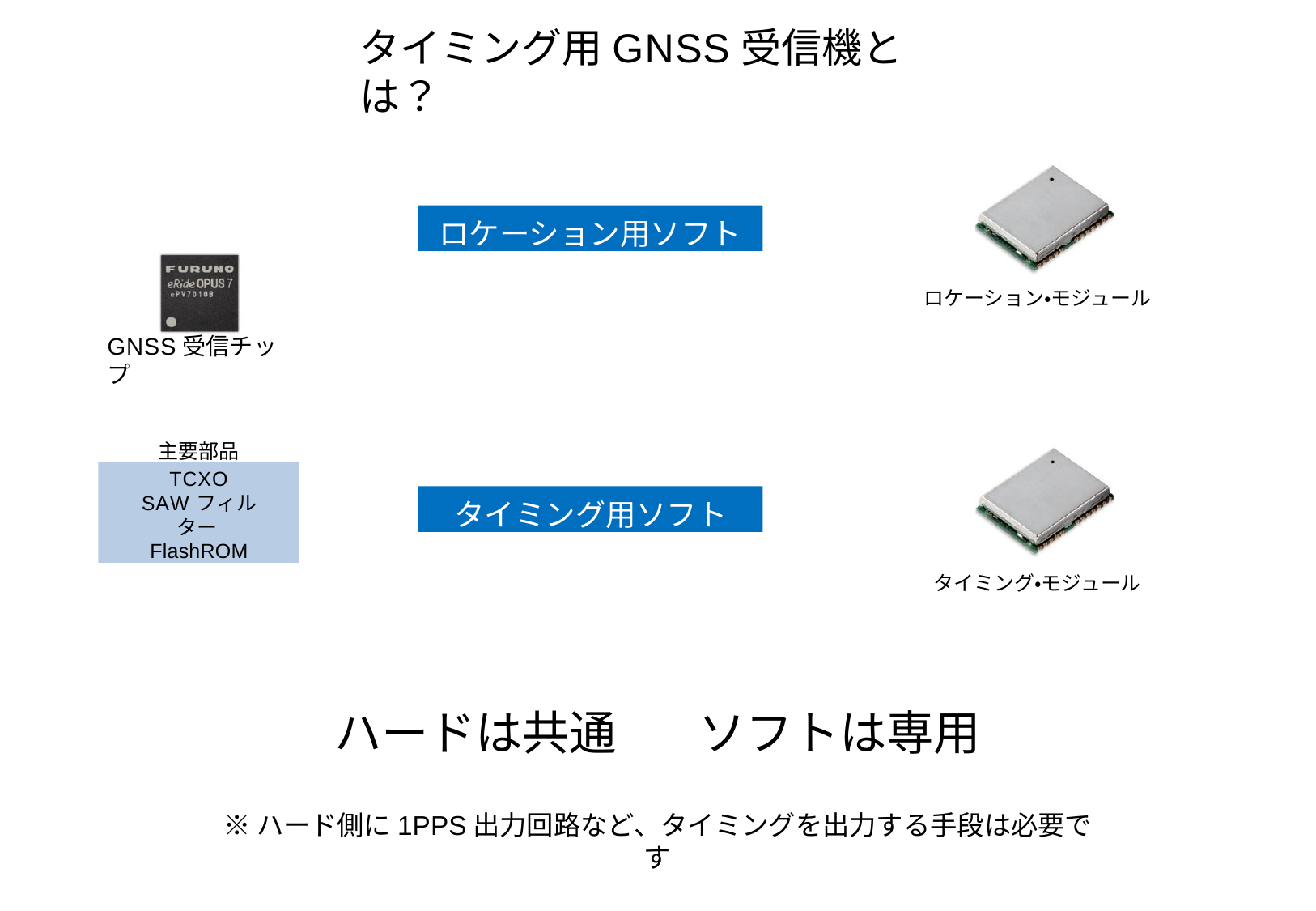

# タイミング用GNSS受信機とは？

ロケーション用ソフト

ロケーション・モジュール
GNSS受信チップ
主要部品

TCXO
SAWフィルター  FlashROM
タイミング用ソフト
タイミング・モジュール
ハードは共通	ソフトは専用
※ハード側に1PPS出力回路など、タイミングを出力する手段は必要です